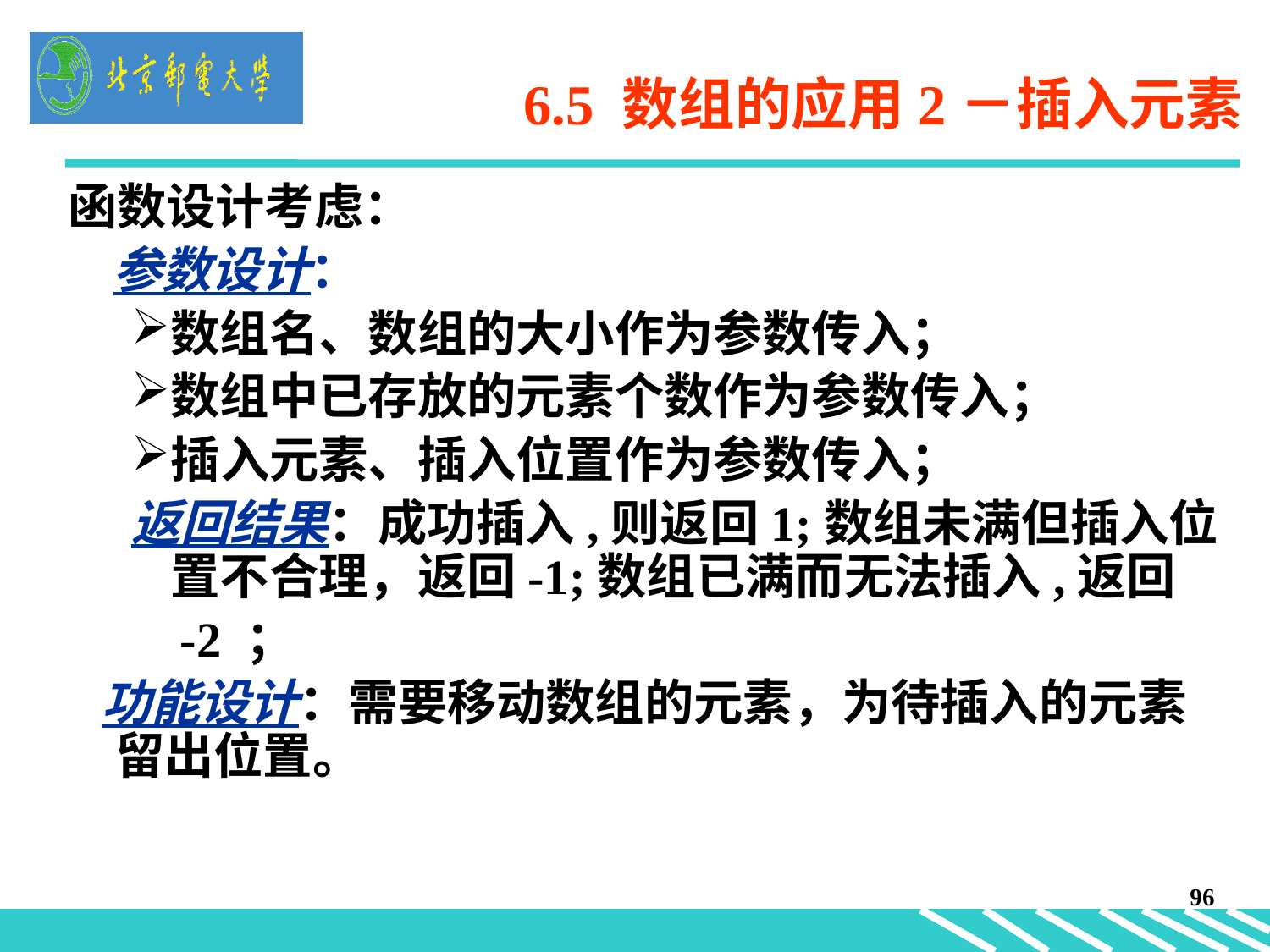

6.5 数组的应用2－插入元素
函数设计考虑：
   参数设计：
数组名、数组的大小作为参数传入；
数组中已存放的元素个数作为参数传入；
插入元素、插入位置作为参数传入；
返回结果：成功插入,则返回1;数组未满但插入位置不合理，返回-1;数组已满而无法插入,返回
    -2 ；
  功能设计：需要移动数组的元素，为待插入的元素留出位置。
96